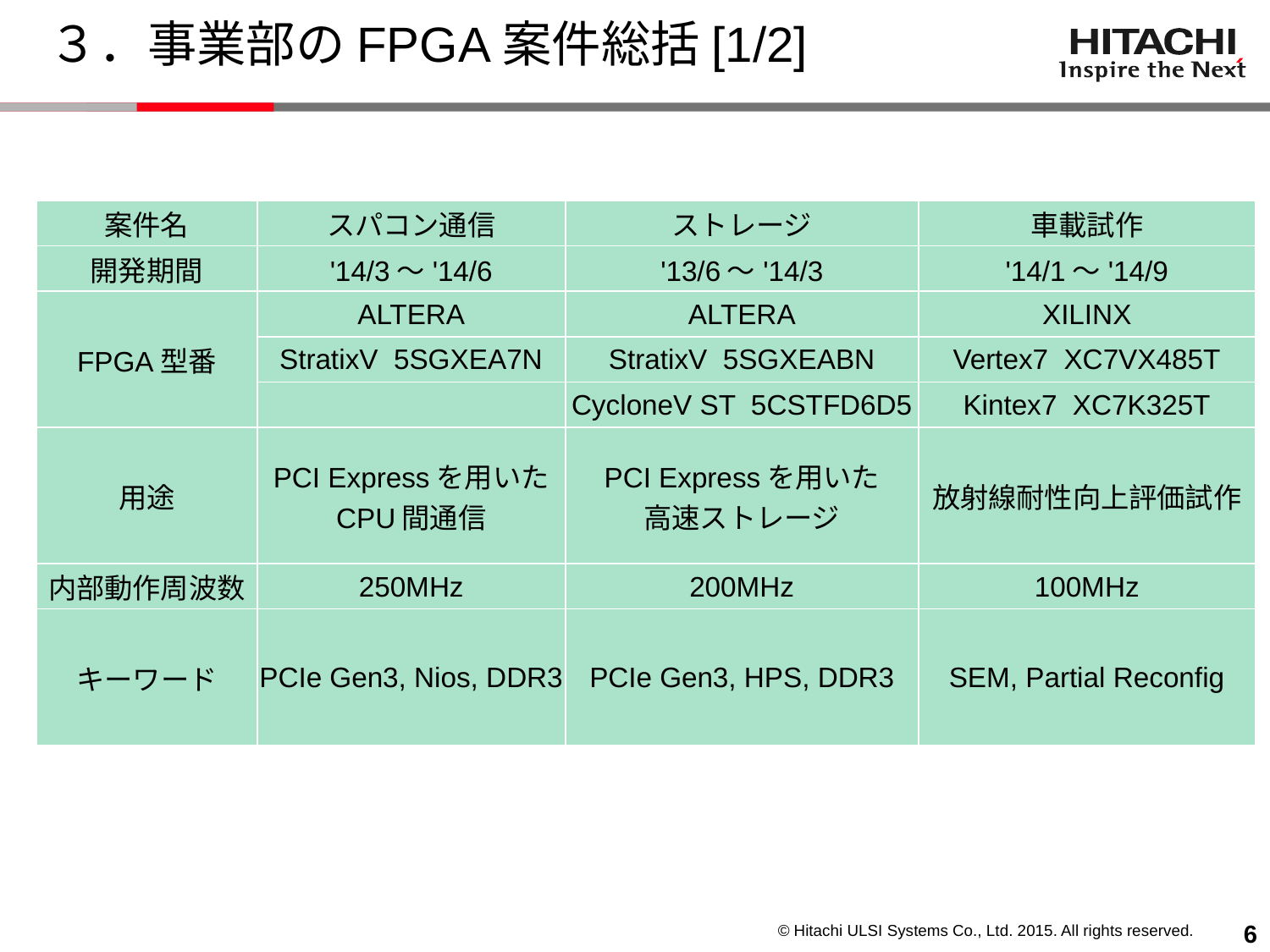

３．事業部のFPGA案件総括[1/2]
| 案件名 | スパコン通信 | ストレージ | 車載試作 |
| --- | --- | --- | --- |
| 開発期間 | '14/3～'14/6 | '13/6～'14/3 | '14/1～'14/9 |
| FPGA型番 | ALTERA | ALTERA | XILINX |
|  | StratixV 5SGXEA7N | StratixV 5SGXEABN | Vertex7 XC7VX485T |
|  |  | CycloneV ST 5CSTFD6D5 | Kintex7 XC7K325T |
| 用途 | PCI Expressを用いた CPU間通信 | PCI Expressを用いた 高速ストレージ | 放射線耐性向上評価試作 |
| 内部動作周波数 | 250MHz | 200MHz | 100MHz |
| キーワード | PCIe Gen3, Nios, DDR3 | PCIe Gen3, HPS, DDR3 | SEM, Partial Reconfig |
6